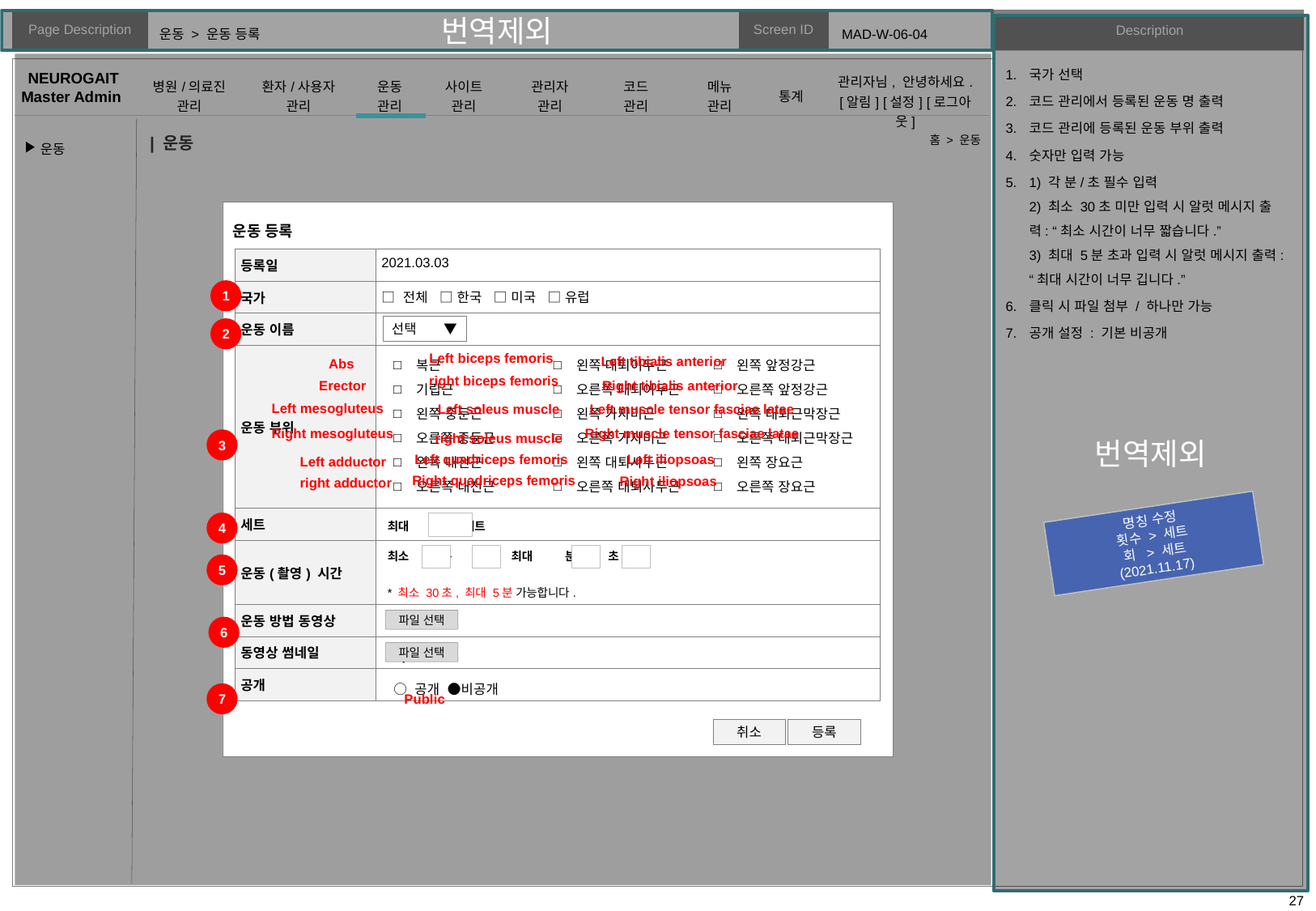

# 운동 > 운동 등록
MAD-W-06-04
국가 선택
코드 관리에서 등록된 운동 명 출력
코드 관리에 등록된 운동 부위 출력
숫자만 입력 가능
1) 각 분/초 필수 입력
2) 최소 30초 미만 입력 시 알럿 메시지 출력: “최소 시간이 너무 짧습니다.”
3) 최대 5분 초과 입력 시 알럿 메시지 출력: “최대 시간이 너무 깁니다.”
클릭 시 파일 첨부 / 하나만 가능
공개 설정 : 기본 비공개

| 운동
홈 > 운동
▶

운동 등록
| 등록일 | 2021.03.03 |
| --- | --- |
| 국가 | □ 전체 □ 한국 □ 미국 □ 유럽 |
| 운동 이름 |  |
| 운동 부위 |  |
| 세트 | 최대 세트 |
| 운동(촬영) 시간 | 최소 분 초 최대 분 초 \* 최소 30초, 최대 5분 가능합니다. |
| 운동 방법 동영상 |  |
| 동영상 썸네일 | 최소 |
| 공개 | ○ 공개 ●비공개 |
1
선택       ▼
2
복근
기립근
왼쪽 중둔근
오른쪽 중둔근
왼쪽 내전근
오른쪽 내전근
왼쪽 대퇴이두근
오른쪽 대퇴이두근
왼쪽 가자미근
오른쪽 가자미근
왼쪽 대퇴사두근
오른쪽 대퇴사두근
왼쪽 앞정강근
오른쪽 앞정강근
왼쪽 대퇴근막장근
오른쪽 대퇴근막장근
왼쪽 장요근
오른쪽 장요근
Left biceps femoris
Left tibialis anterior
Abs
right biceps femoris
Erector
Right tibialis anterior
Left mesogluteus
Left soleus muscle
Left muscle tensor fasciae latae
Right muscle tensor fasciae latae
Right mesogluteus
3
right soleus muscle
Left quadriceps femoris
Left iliopsoas
Left adductor
Right quadriceps femoris
Right iliopsoas
right adductor
명칭 수정
횟수 > 세트
회  > 세트
(2021.11.17)
4

5
파일 선택
6
파일 선택
7
Public
취소
등록